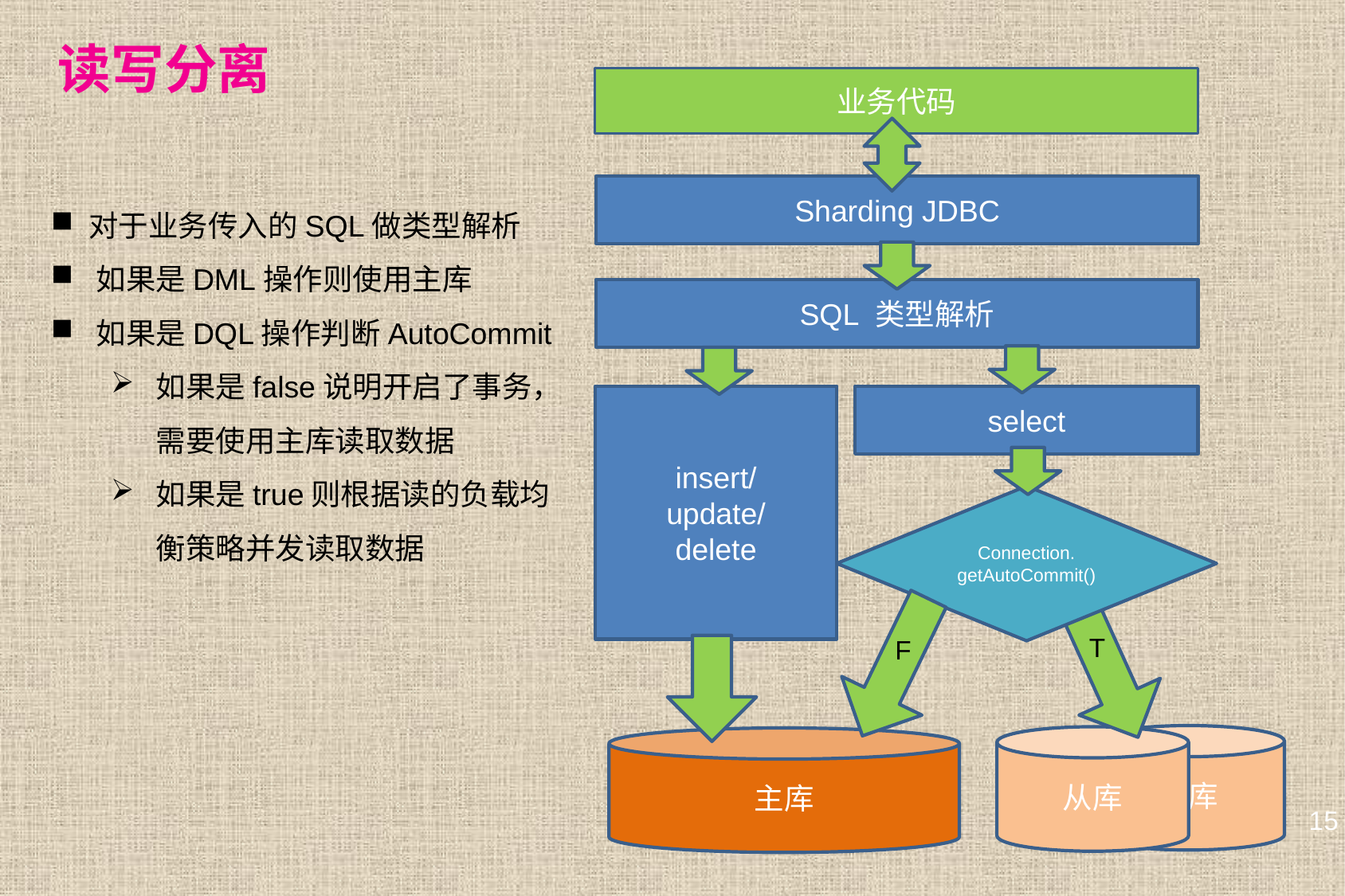

# 读写分离
业务代码

Sharding JDBC

SQL 类型解析

insert/
update/
delete
select

Connection. getAutoCommit()

T
F

从库
从库
主库
对于业务传入的SQL做类型解析
如果是DML操作则使用主库
如果是DQL操作判断AutoCommit
如果是false说明开启了事务，需要使用主库读取数据
如果是true则根据读的负载均衡策略并发读取数据